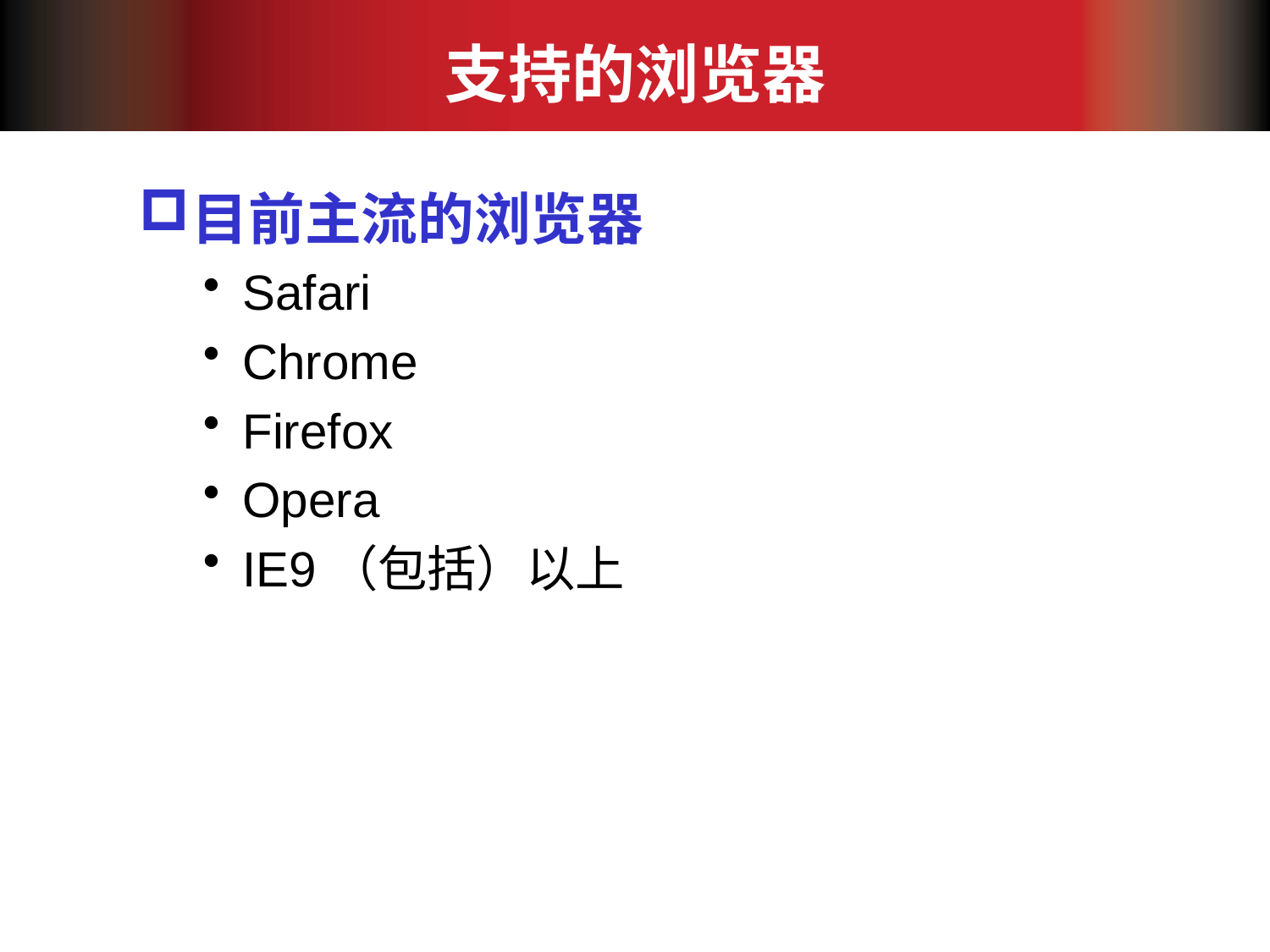

# 支持的浏览器
目前主流的浏览器
Safari
Chrome
Firefox
Opera
IE9（包括）以上